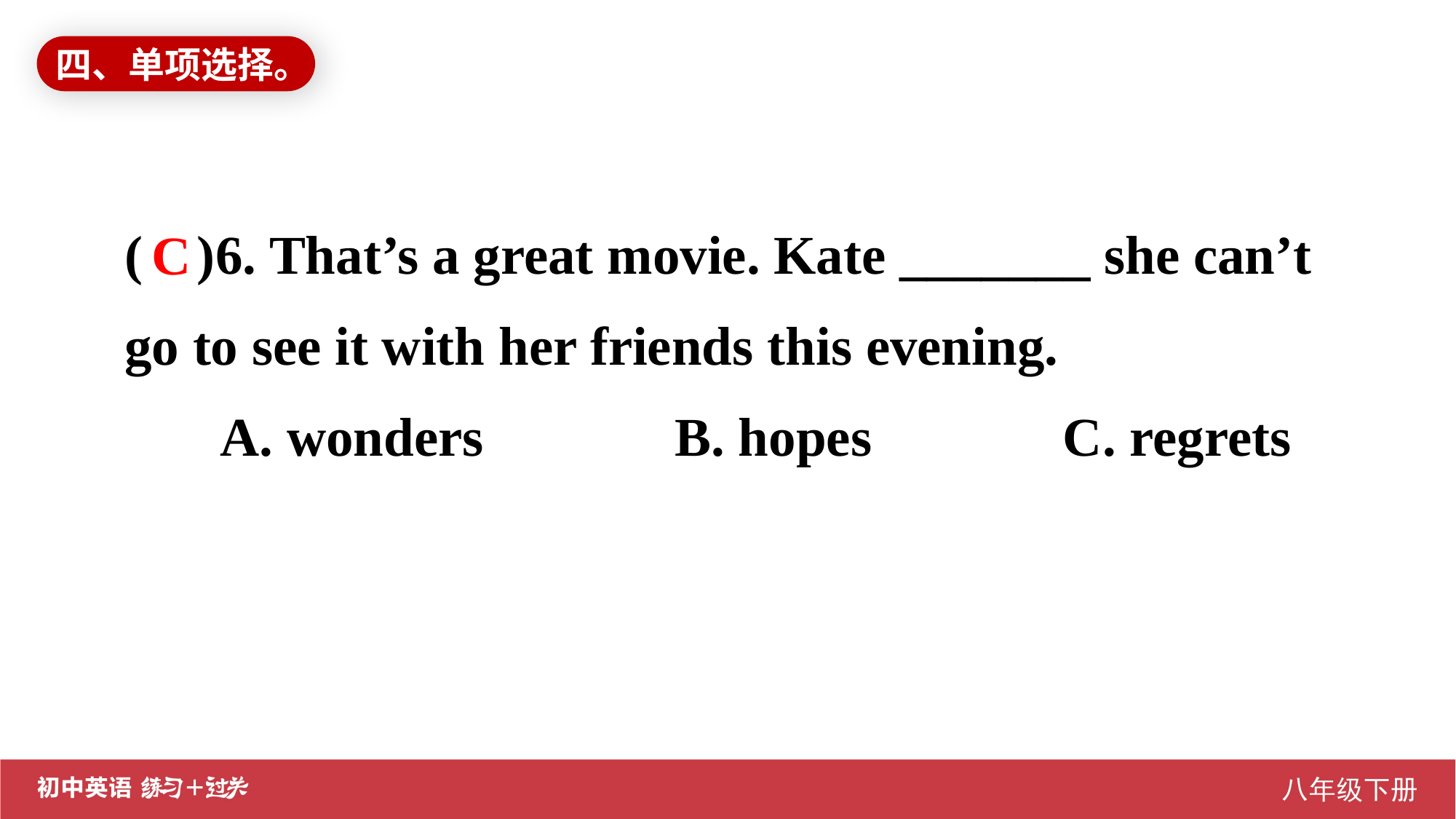

四、单项选择。
(    )6. That’s a great movie. Kate _______ she can’t go to see it with her friends this evening.
       A. wonders              B. hopes              C. regrets
C